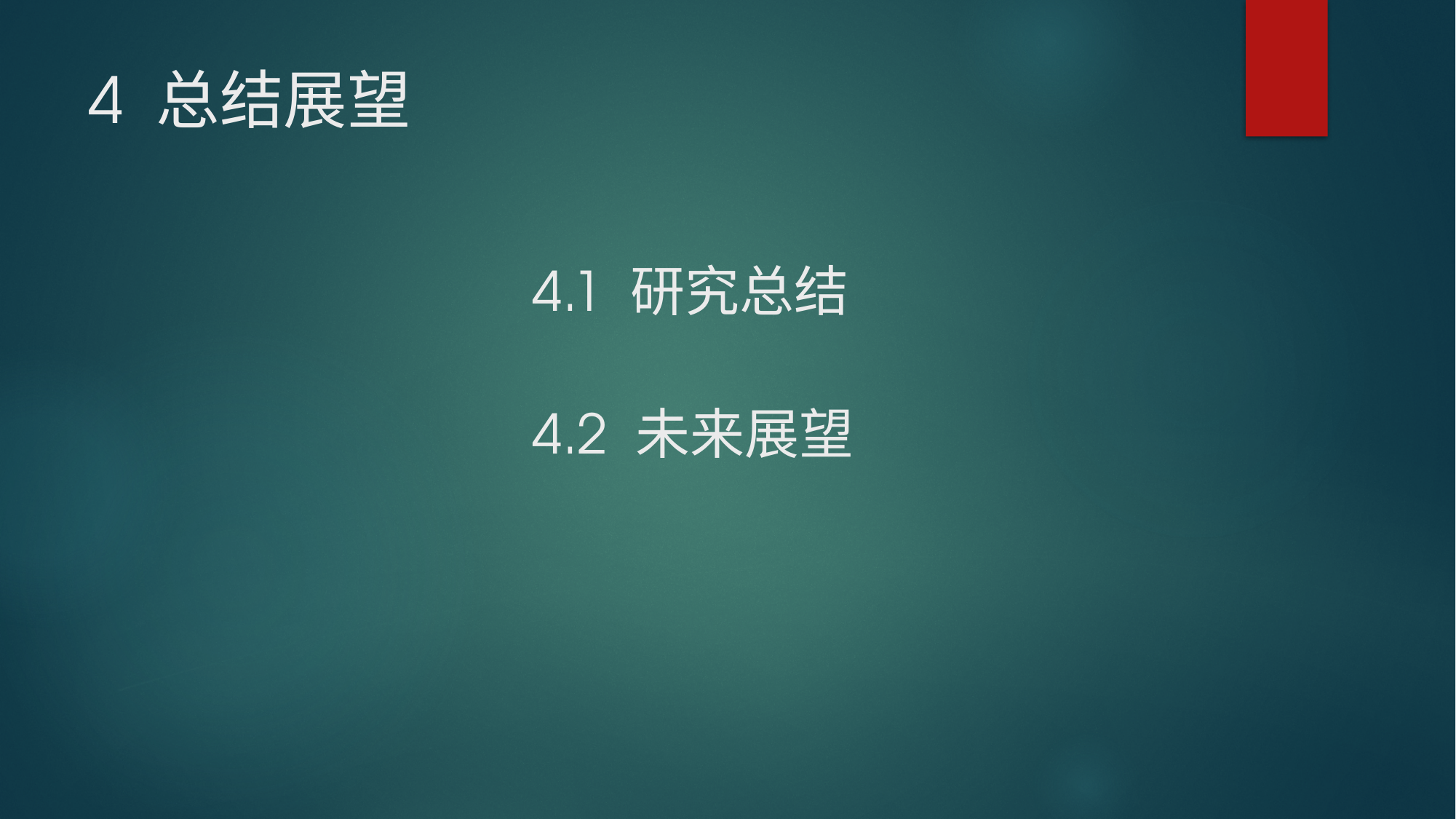

# 4 总结展望
4.1 研究总结
4.2 未来展望